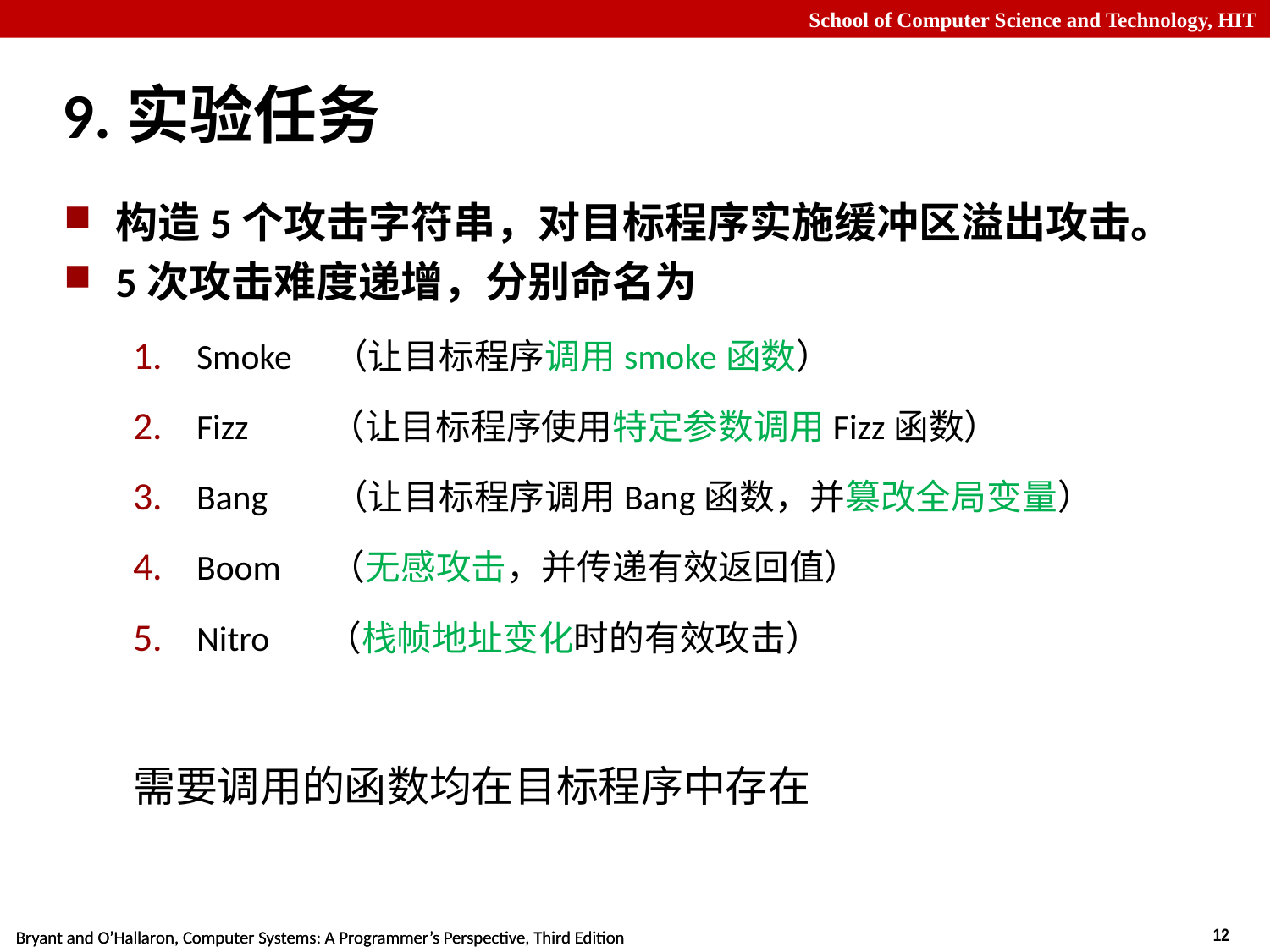

-12-
# 9.实验任务
构造5个攻击字符串，对目标程序实施缓冲区溢出攻击。
5次攻击难度递增，分别命名为
Smoke    （让目标程序调用smoke函数）
Fizz         （让目标程序使用特定参数调用Fizz函数）
Bang       （让目标程序调用Bang函数，并篡改全局变量）
Boom     （无感攻击，并传递有效返回值）
Nitro      （栈帧地址变化时的有效攻击）

需要调用的函数均在目标程序中存在